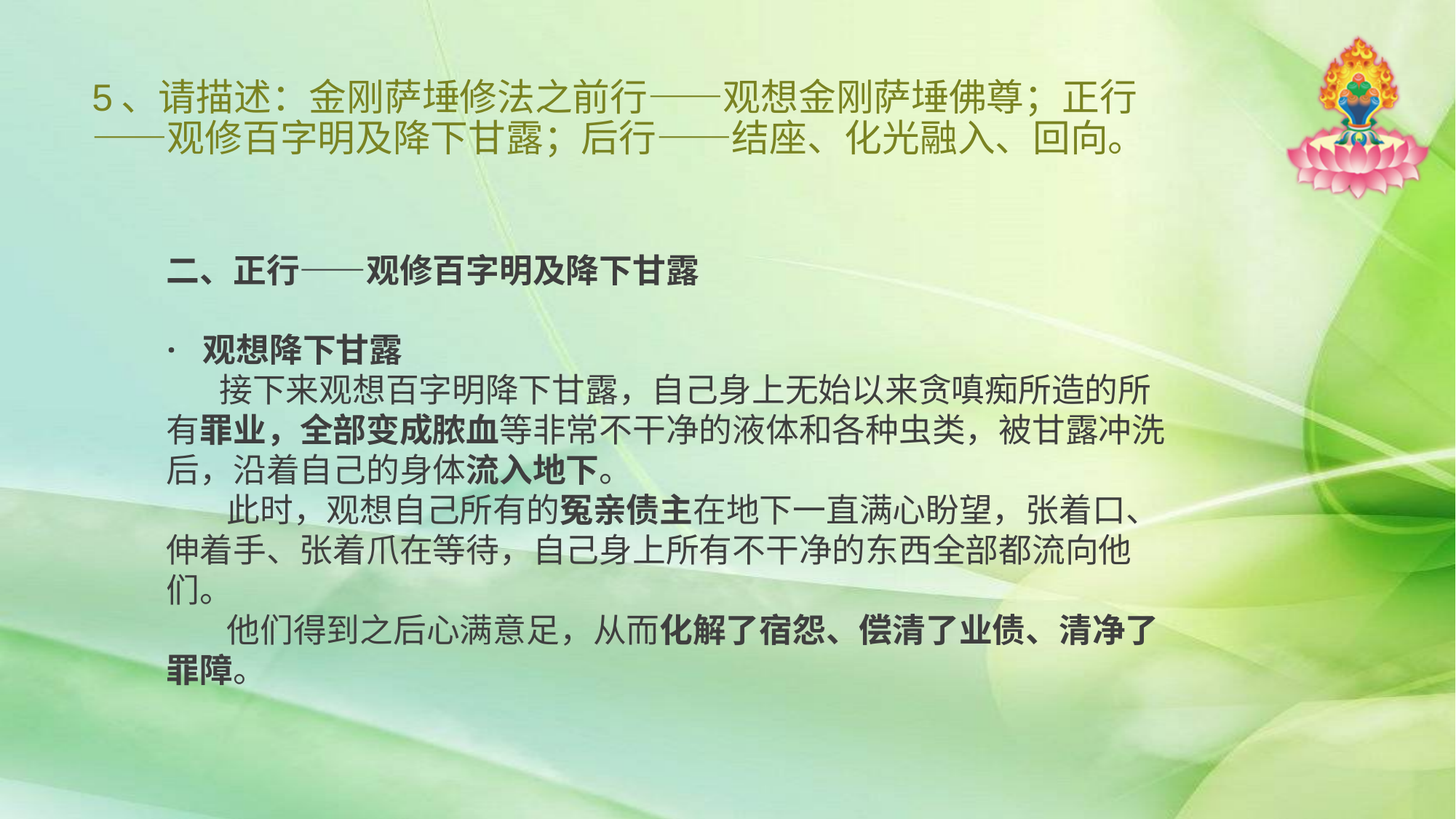

# 5、请描述：金刚萨埵修法之前行——观想金刚萨埵佛尊；正行——观修百字明及降下甘露；后行——结座、化光融入、回向。
二、正行——观修百字明及降下甘露

·  观想降下甘露
      接下来观想百字明降下甘露，自己身上无始以来贪嗔痴所造的所有罪业，全部变成脓血等非常不干净的液体和各种虫类，被甘露冲洗后，沿着自己的身体流入地下。
       此时，观想自己所有的冤亲债主在地下一直满心盼望，张着口、伸着手、张着爪在等待，自己身上所有不干净的东西全部都流向他们。
       他们得到之后心满意足，从而化解了宿怨、偿清了业债、清净了罪障。